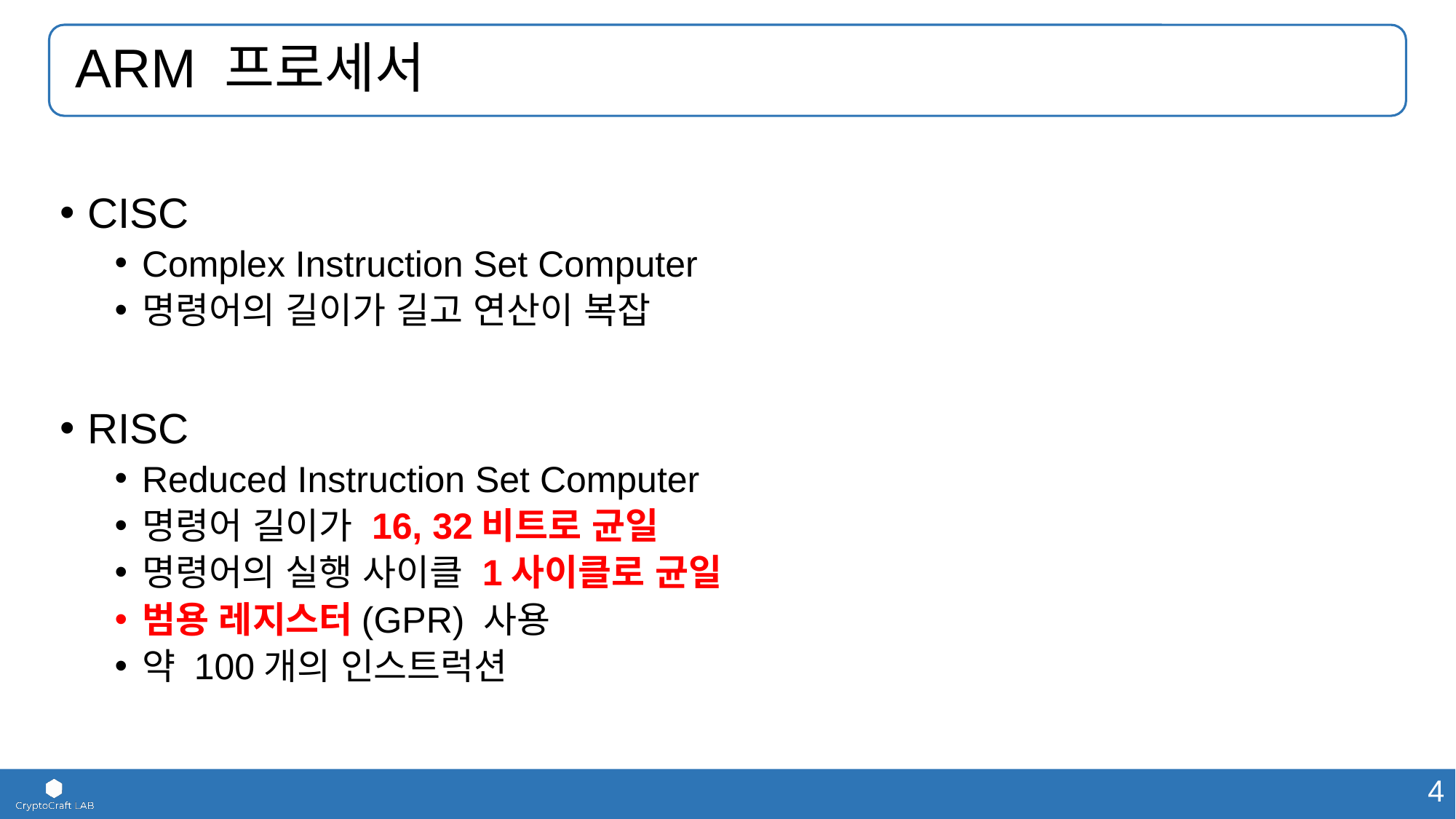

# ARM 프로세서
CISC
Complex Instruction Set Computer
명령어의 길이가 길고 연산이 복잡

RISC
Reduced Instruction Set Computer
명령어 길이가 16, 32비트로 균일
명령어의 실행 사이클 1사이클로 균일
범용 레지스터(GPR) 사용
약 100개의 인스트럭션